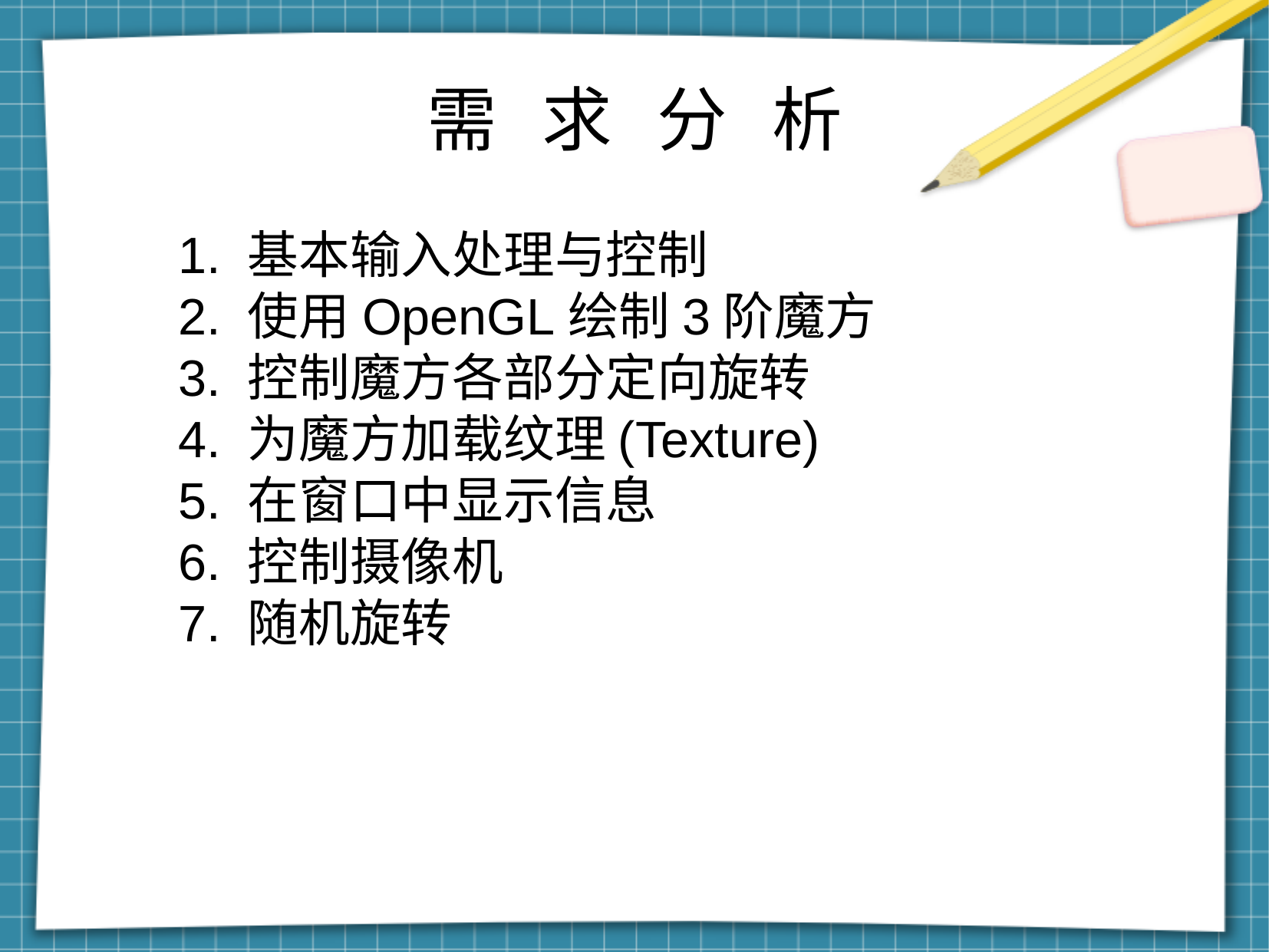

需	求	分	析
	1. 基本输入处理与控制
	2. 使用OpenGL绘制3阶魔方
	3. 控制魔方各部分定向旋转
	4. 为魔方加载纹理(Texture)
	5. 在窗口中显示信息
	6. 控制摄像机
	7. 随机旋转